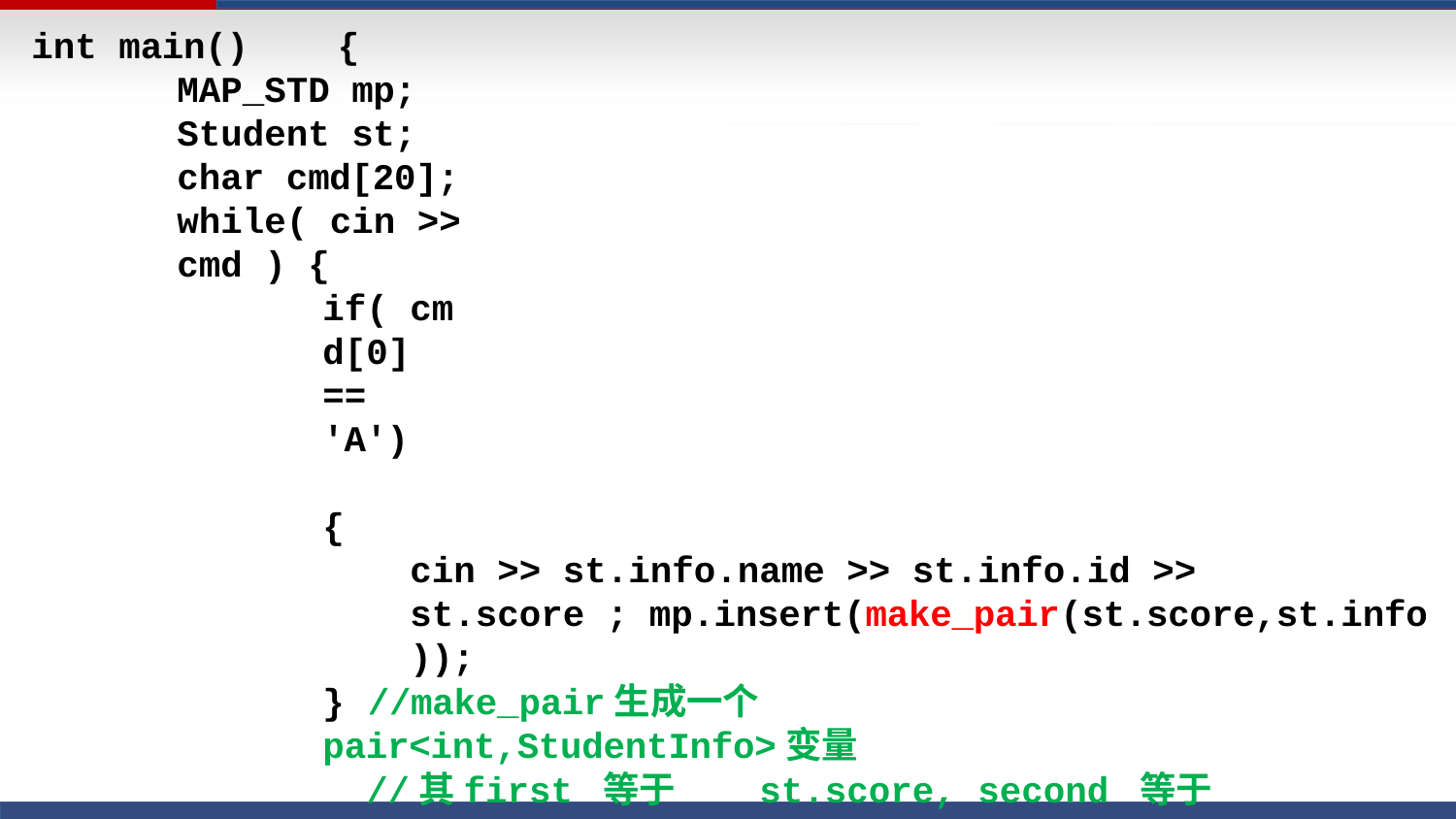

int main()	{
MAP_STD mp; Student st; char cmd[20];
while( cin >> cmd ) {
if( cmd[0] == 'A')	{
cin >> st.info.name >> st.info.id >> st.score ; mp.insert(make_pair(st.score,st.info ));
} //make_pair生成一个	pair<int,StudentInfo>变量
//其first 等于	st.score, second 等于	st.info else if(	cmd[0] == 'Q' ){
int score;
cin >> score;
MAP_STD::iterator p = mp.lower_bound (score);